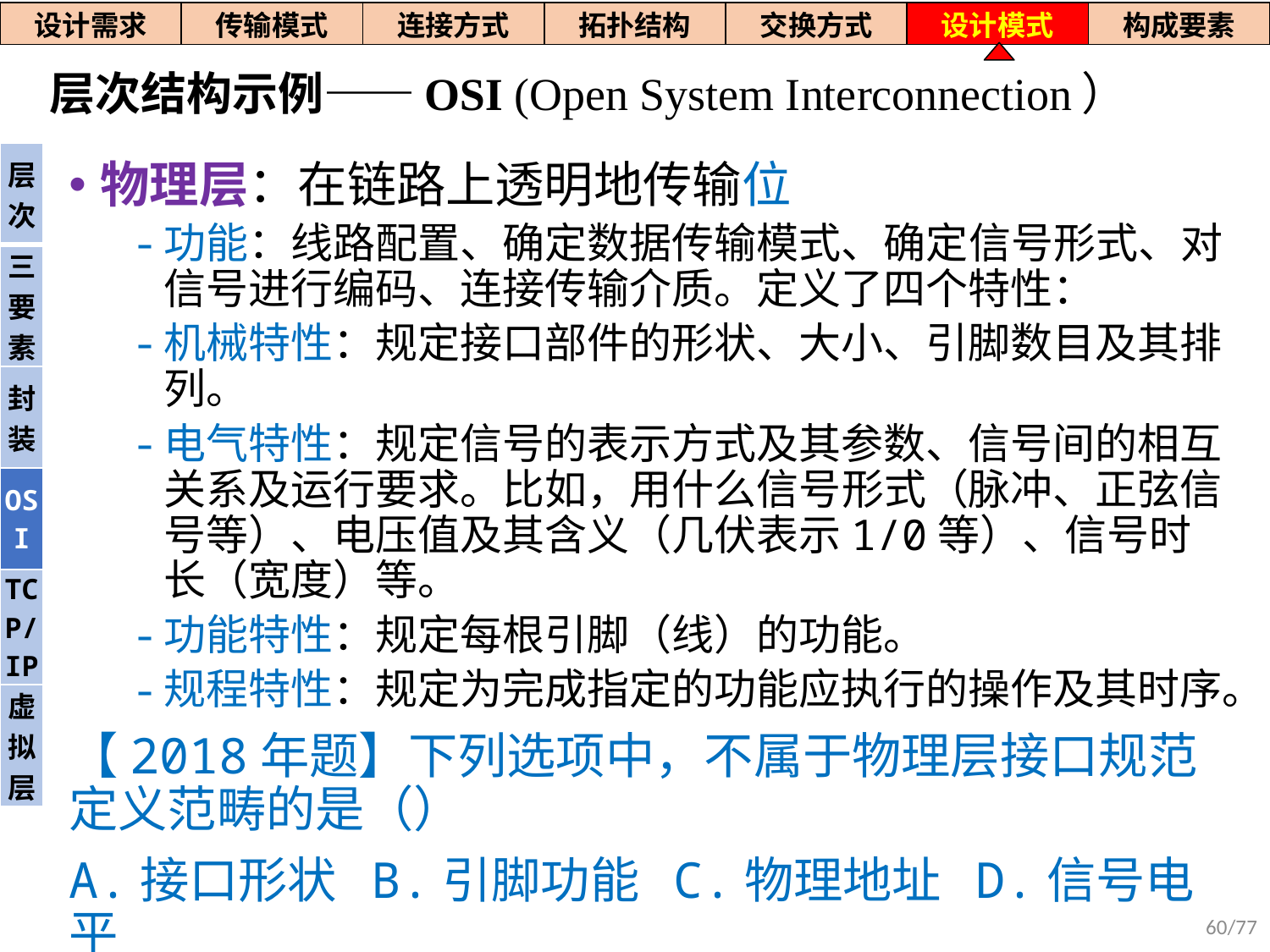

| 设计需求 | 传输模式 | 连接方式 | 拓扑结构 | 交换方式 | 设计模式 | 构成要素 |
| --- | --- | --- | --- | --- | --- | --- |

# 层次结构示例——OSI (Open System Interconnection）
| 层次 |
| --- |
| 三要素 |
| 封装 |
| OSI |
| TCP/IP |
| 虚拟层 |
物理层：在链路上透明地传输位
功能：线路配置、确定数据传输模式、确定信号形式、对信号进行编码、连接传输介质。定义了四个特性：
机械特性：规定接口部件的形状、大小、引脚数目及其排列。
电气特性：规定信号的表示方式及其参数、信号间的相互关系及运行要求。比如，用什么信号形式（脉冲、正弦信号等）、电压值及其含义（几伏表示1/0等）、信号时长（宽度）等。
功能特性：规定每根引脚（线）的功能。
规程特性：规定为完成指定的功能应执行的操作及其时序。
【2018年题】下列选项中，不属于物理层接口规范定义范畴的是（）
A.接口形状  B.引脚功能  C.物理地址  D.信号电平
60/77